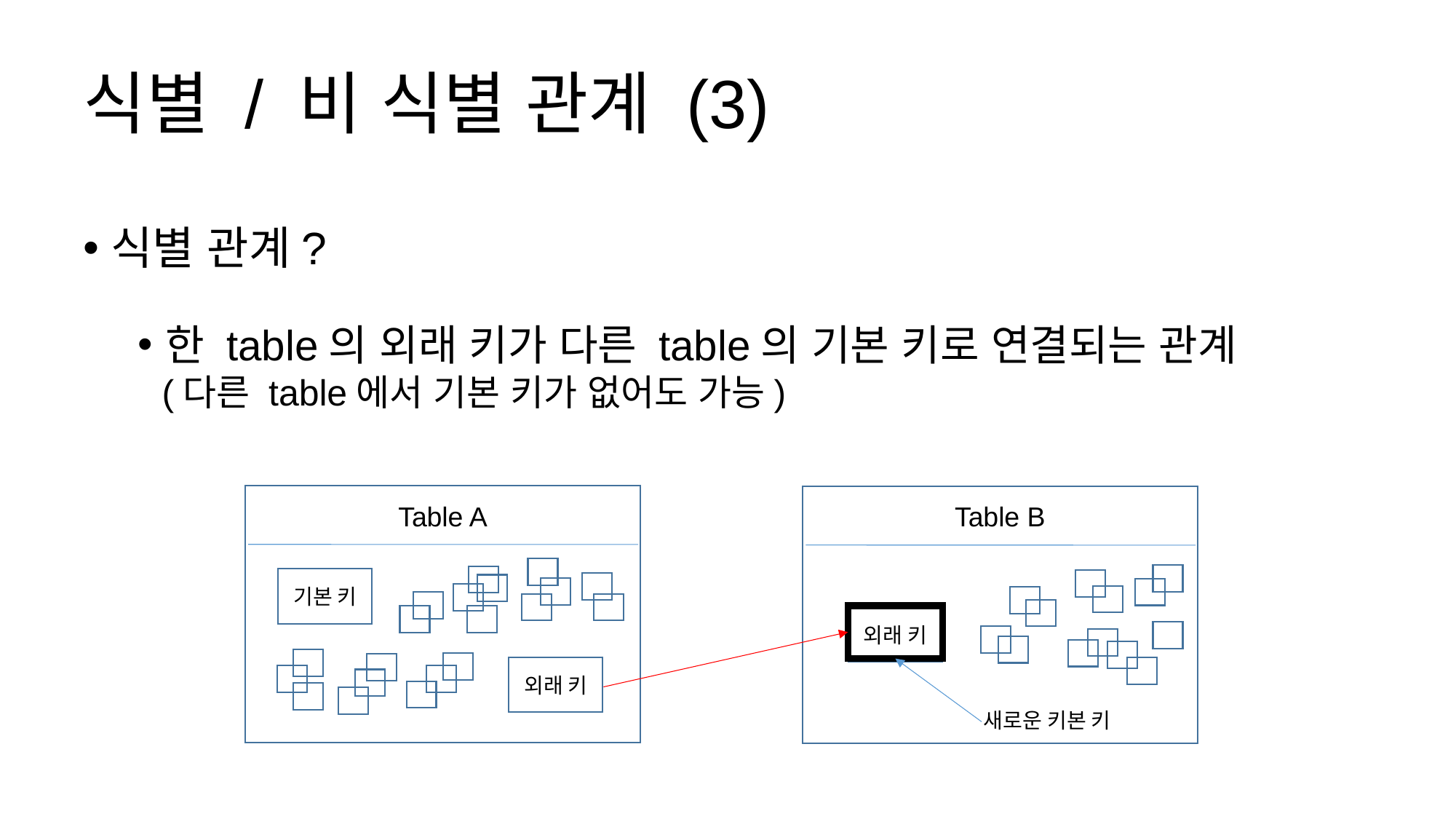

# 식별 / 비 식별 관계 (3)
식별 관계?

한 table의 외래 키가 다른 table의 기본 키로 연결되는 관계
  (다른 table에서 기본 키가 없어도 가능)

Table A
Table B

기본 키

외래 키

외래 키

새로운 키본 키